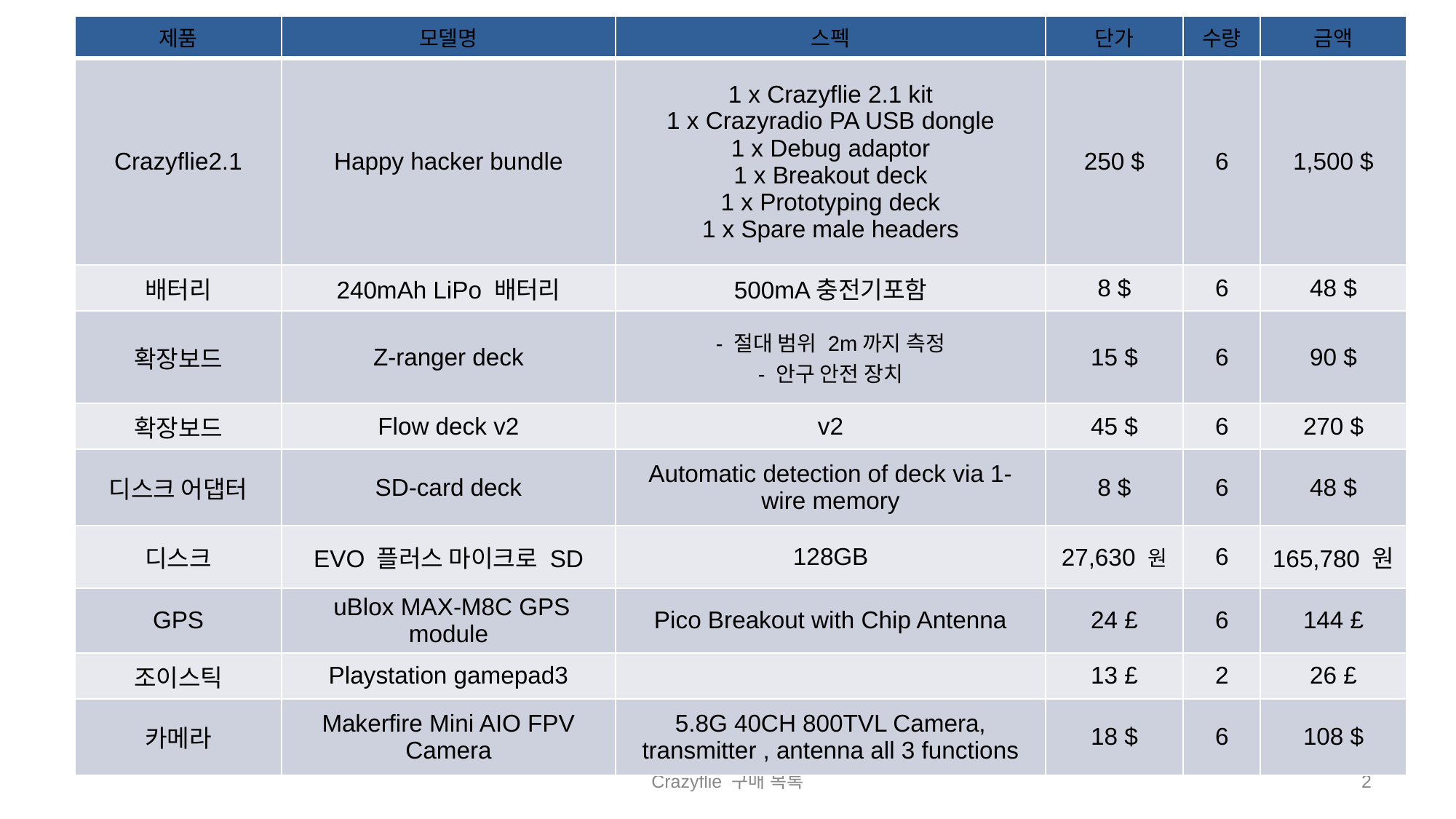

| 제품 | 모델명 | 스펙 | 단가 | 수량 | 금액 |
| --- | --- | --- | --- | --- | --- |
| Crazyflie2.1 | Happy hacker bundle | 1 x Crazyflie 2.1 kit 1 x Crazyradio PA USB dongle 1 x Debug adaptor 1 x Breakout deck 1 x Prototyping deck 1 x Spare male headers | 250 $ | 6 | 1,500 $ |
| 배터리 | 240mAh LiPo 배터리 | 500mA충전기포함 | 8 $ | 6 | 48 $ |
| 확장보드 | Z-ranger deck | - 절대 범위 2m까지 측정 - 안구 안전 장치 | 15 $ | 6 | 90 $ |
| 확장보드 | Flow deck v2 | v2 | 45 $ | 6 | 270 $ |
| 디스크 어댑터 | SD-card deck | Automatic detection of deck via 1-wire memory | 8 $ | 6 | 48 $ |
| 디스크 | EVO 플러스 마이크로 SD | 128GB | 27,630 원 | 6 | 165,780 원 |
| GPS | uBlox MAX-M8C GPS module | Pico Breakout with Chip Antenna | 24 £ | 6 | 144 £ |
| 조이스틱 | Playstation gamepad3 |  | 13 £ | 2 | 26 £ |
| 카메라 | Makerfire Mini AIO FPV Camera | 5.8G 40CH 800TVL Camera, transmitter , antenna all 3 functions | 18 $ | 6 | 108 $ |
Crazyflie 구매 목록
2